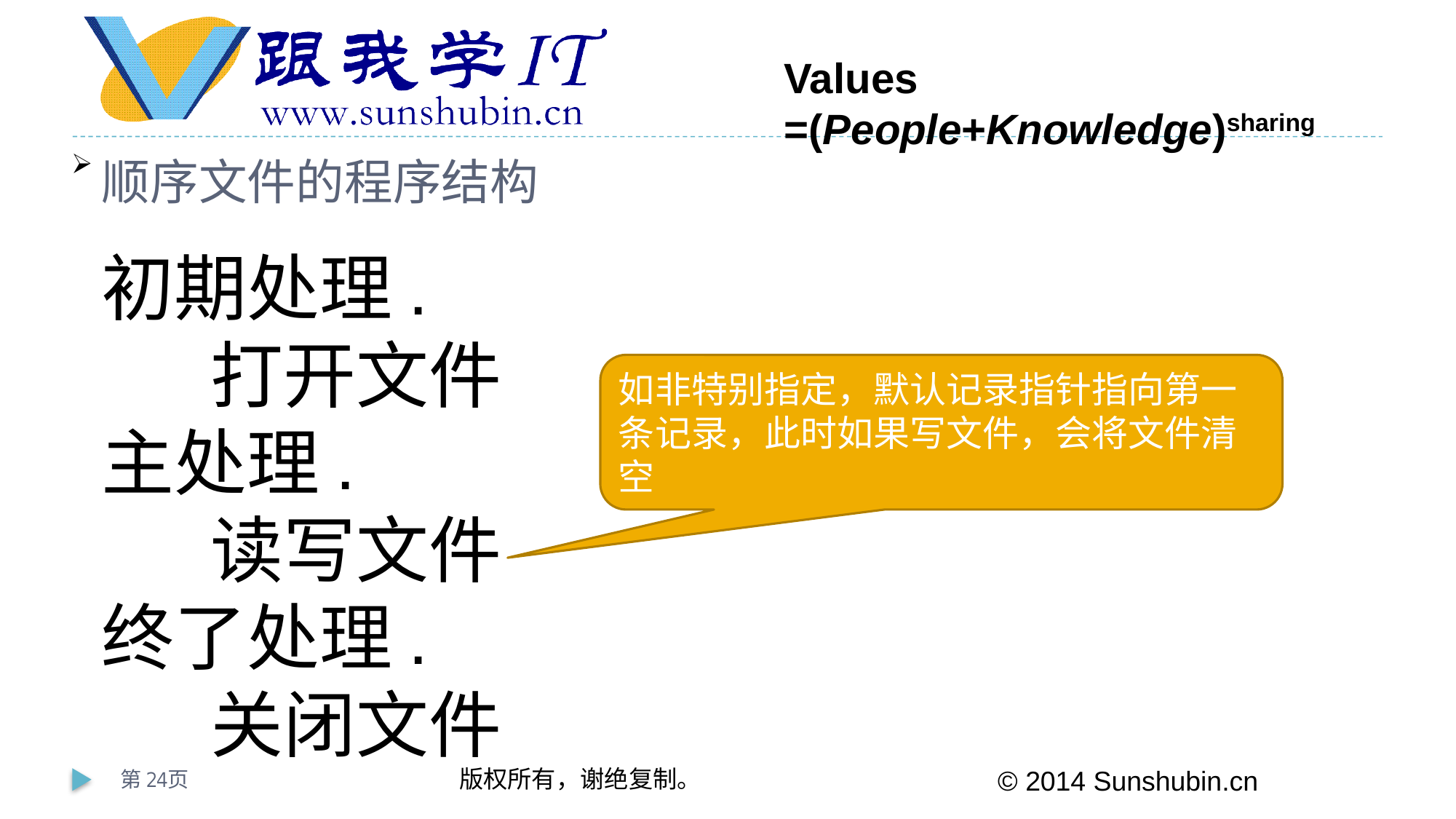

顺序文件的程序结构
初期处理.
	打开文件
主处理.
	读写文件
终了处理.
	关闭文件
如非特别指定，默认记录指针指向第一条记录，此时如果写文件，会将文件清空
第24页